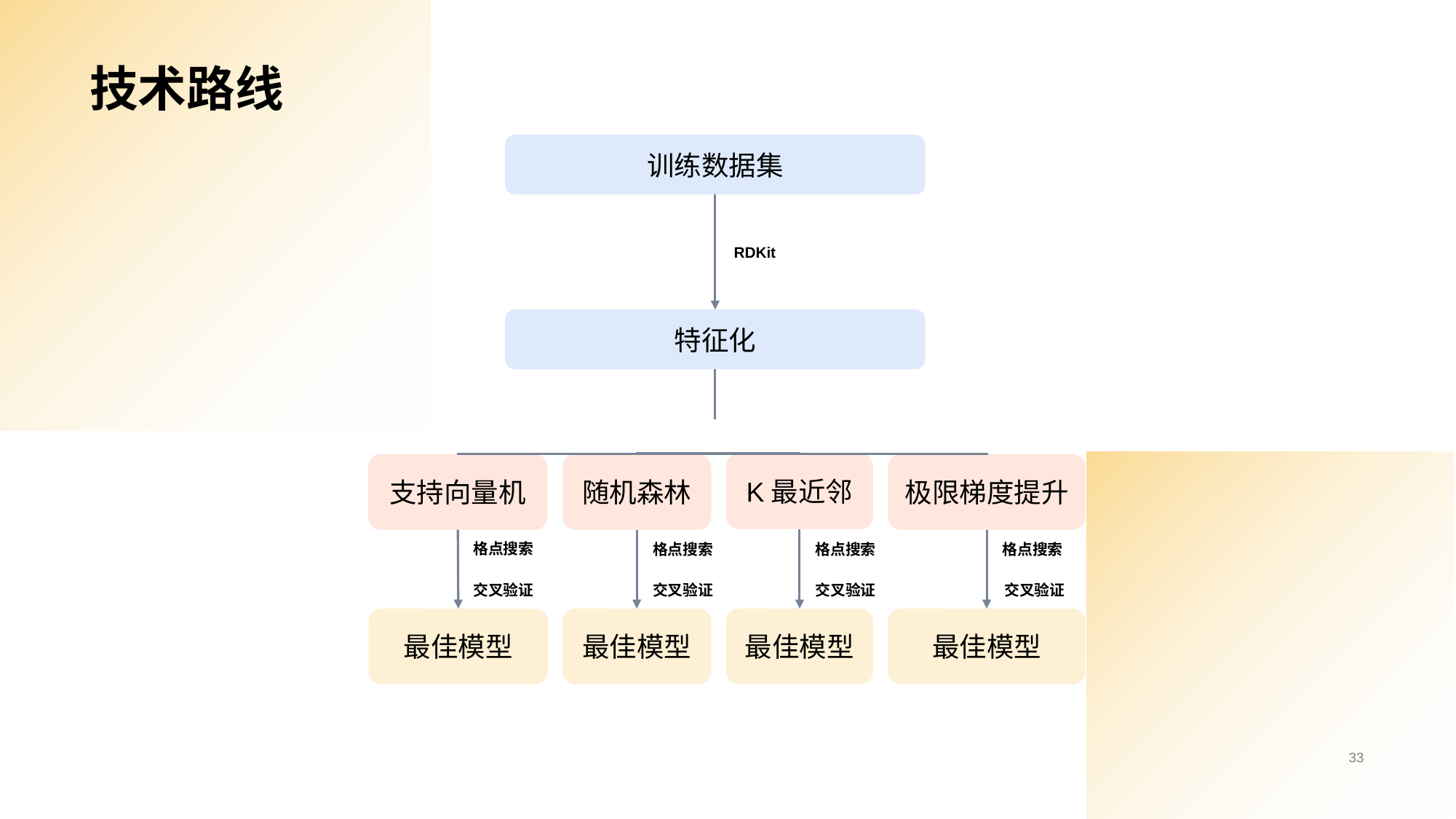

# 技术路线
训练数据集
RDKit
特征化
K最近邻
支持向量机
随机森林
极限梯度提升
格点搜索
格点搜索
格点搜索
格点搜索
交叉验证
交叉验证
交叉验证
交叉验证
最佳模型
最佳模型
最佳模型
最佳模型
33